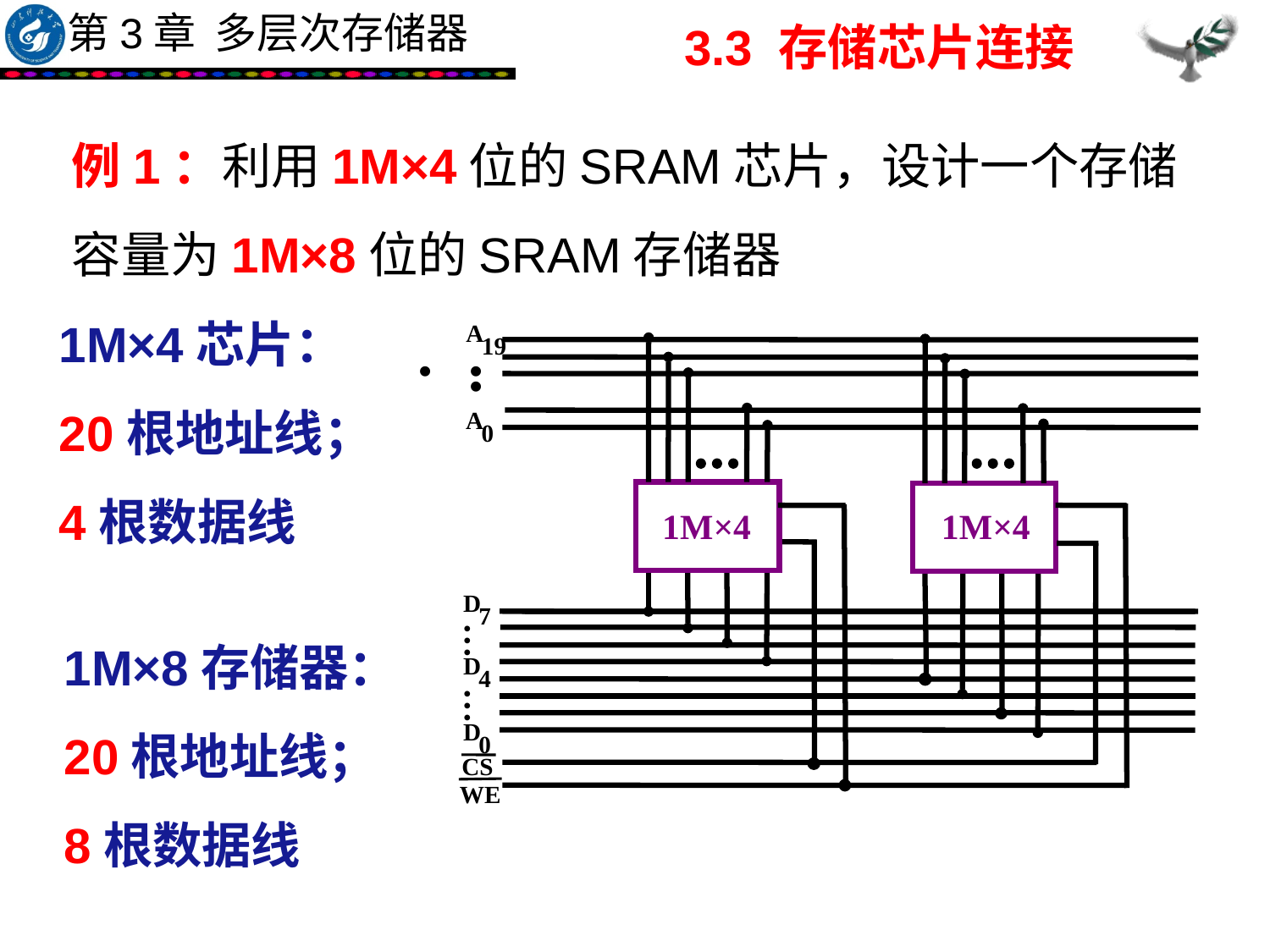

3.3 存储芯片连接
例1：利用1M×4位的SRAM芯片，设计一个存储容量为1M×8位的SRAM存储器
1M×4芯片：
20根地址线；
4根数据线
A

•••

0

19
A

1M×4
1M×4

D
7

4
0

…
…
D
D

1M×8存储器：
20根地址线；
8根数据线

CS

WE